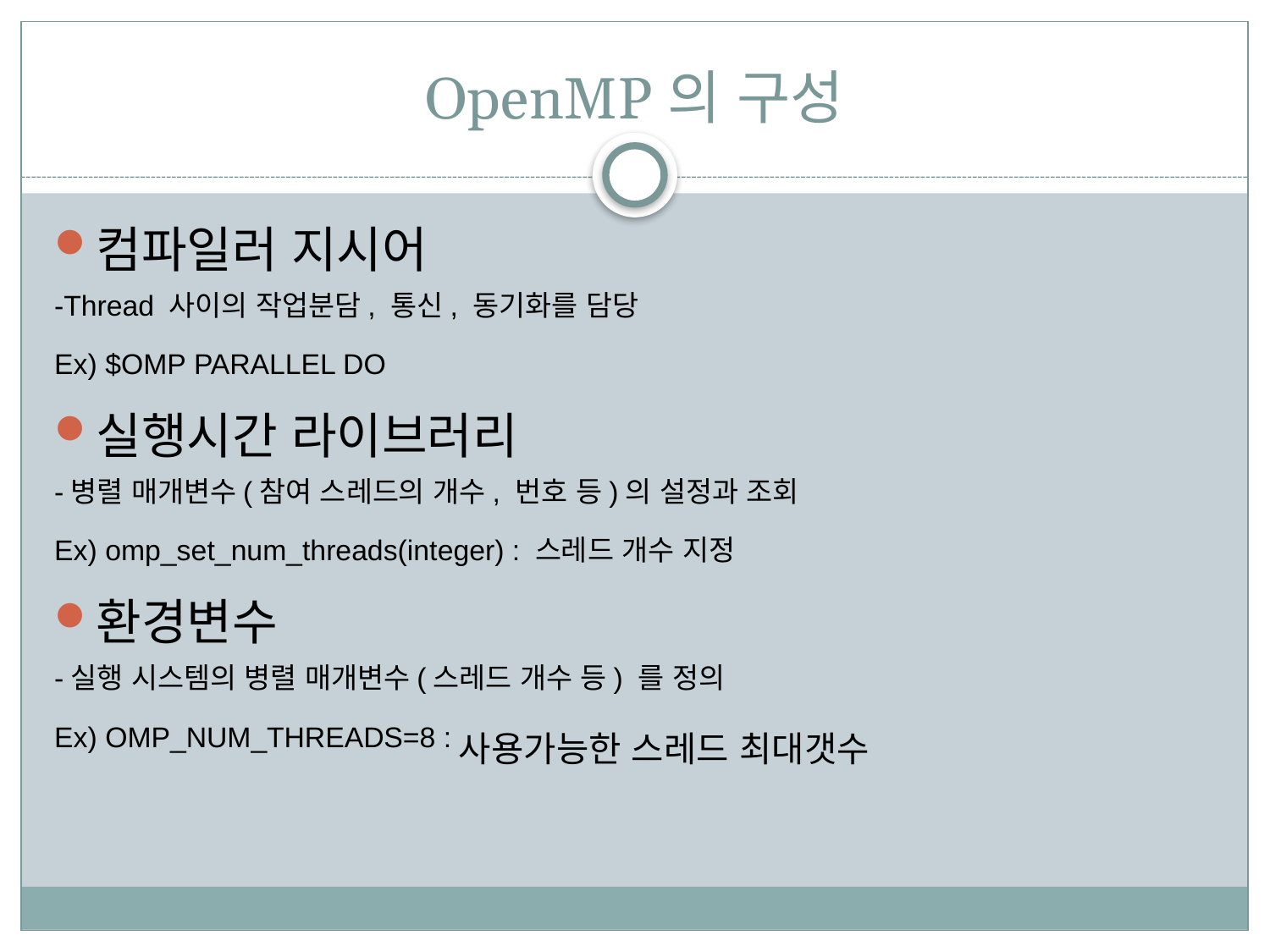

# OpenMP의 구성
컴파일러 지시어
-Thread 사이의 작업분담, 통신, 동기화를 담당
Ex) $OMP PARALLEL DO
실행시간 라이브러리
-병렬 매개변수(참여 스레드의 개수, 번호 등)의 설정과 조회
Ex) omp_set_num_threads(integer) : 스레드 개수 지정
환경변수
-실행 시스템의 병렬 매개변수(스레드 개수 등) 를 정의
Ex) OMP_NUM_THREADS=8 :사용가능한 스레드 최대갯수